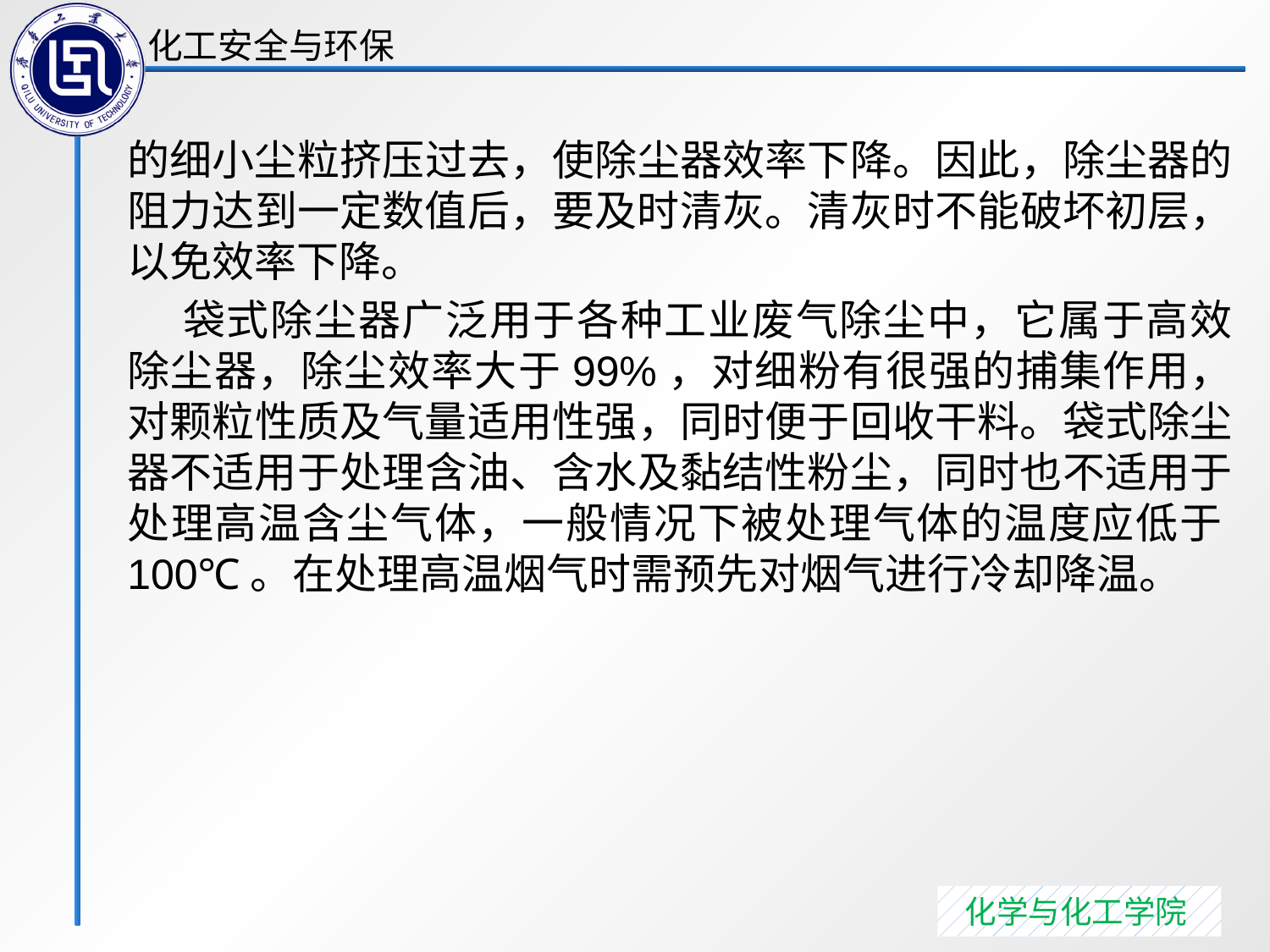

的细小尘粒挤压过去，使除尘器效率下降。因此，除尘器的阻力达到一定数值后，要及时清灰。清灰时不能破坏初层，以免效率下降。
    袋式除尘器广泛用于各种工业废气除尘中，它属于高效除尘器，除尘效率大于99%，对细粉有很强的捕集作用，对颗粒性质及气量适用性强，同时便于回收干料。袋式除尘器不适用于处理含油、含水及黏结性粉尘，同时也不适用于处理高温含尘气体，一般情况下被处理气体的温度应低于100℃。在处理高温烟气时需预先对烟气进行冷却降温。